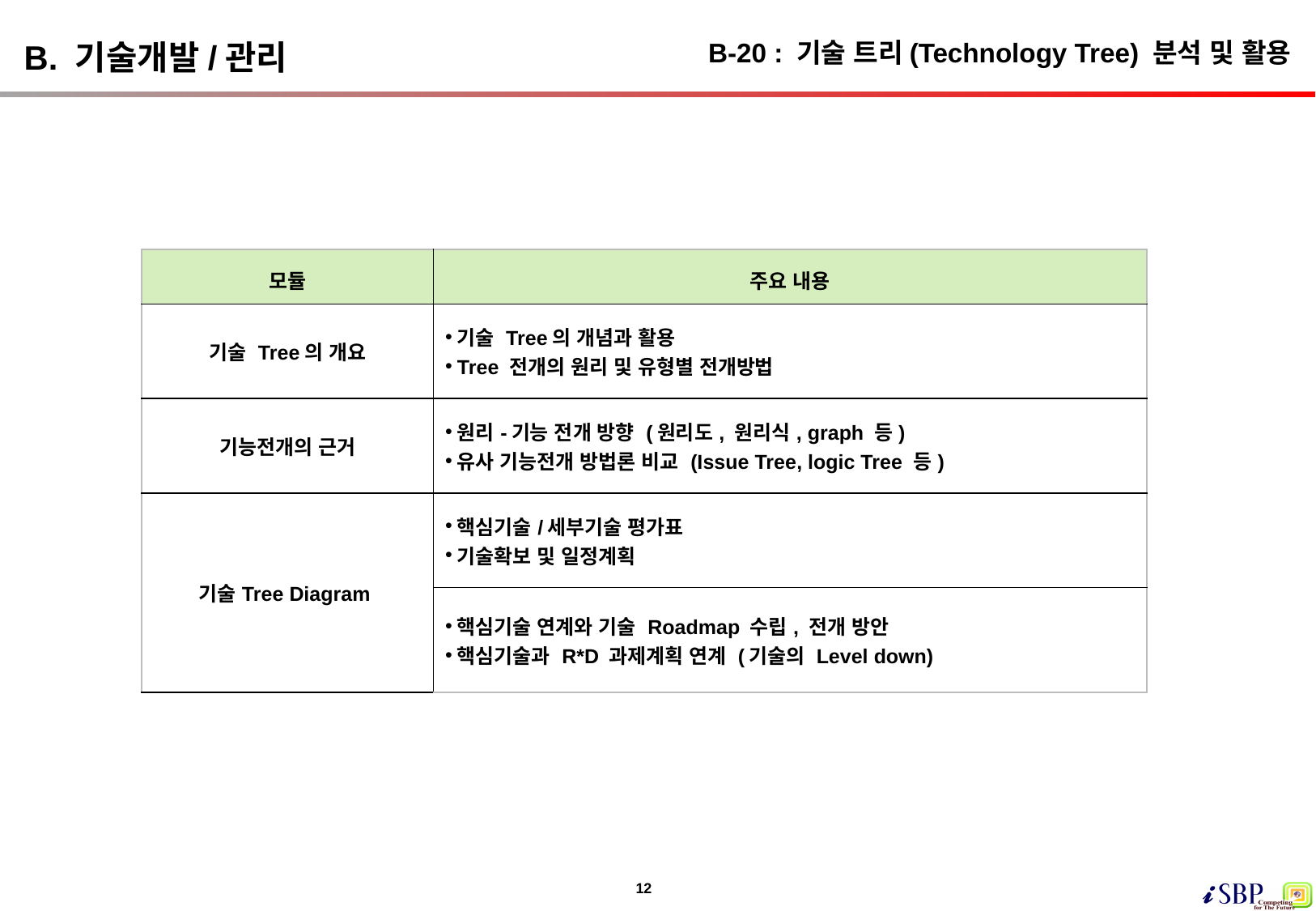

# B-20 : 기술 트리(Technology Tree) 분석 및 활용
B. 기술개발/관리
| 모듈 | 주요 내용 |
| --- | --- |
| 기술 Tree의 개요 | 기술 Tree의 개념과 활용 Tree 전개의 원리 및 유형별 전개방법 |
| 기능전개의 근거 | 원리-기능 전개 방향 (원리도, 원리식, graph 등) 유사 기능전개 방법론 비교 (Issue Tree, logic Tree 등) |
| 기술Tree Diagram | 핵심기술/세부기술 평가표 기술확보 및 일정계획 |
|  | 핵심기술 연계와 기술 Roadmap 수립, 전개 방안 핵심기술과 R\*D 과제계획 연계 (기술의 Level down) |
12